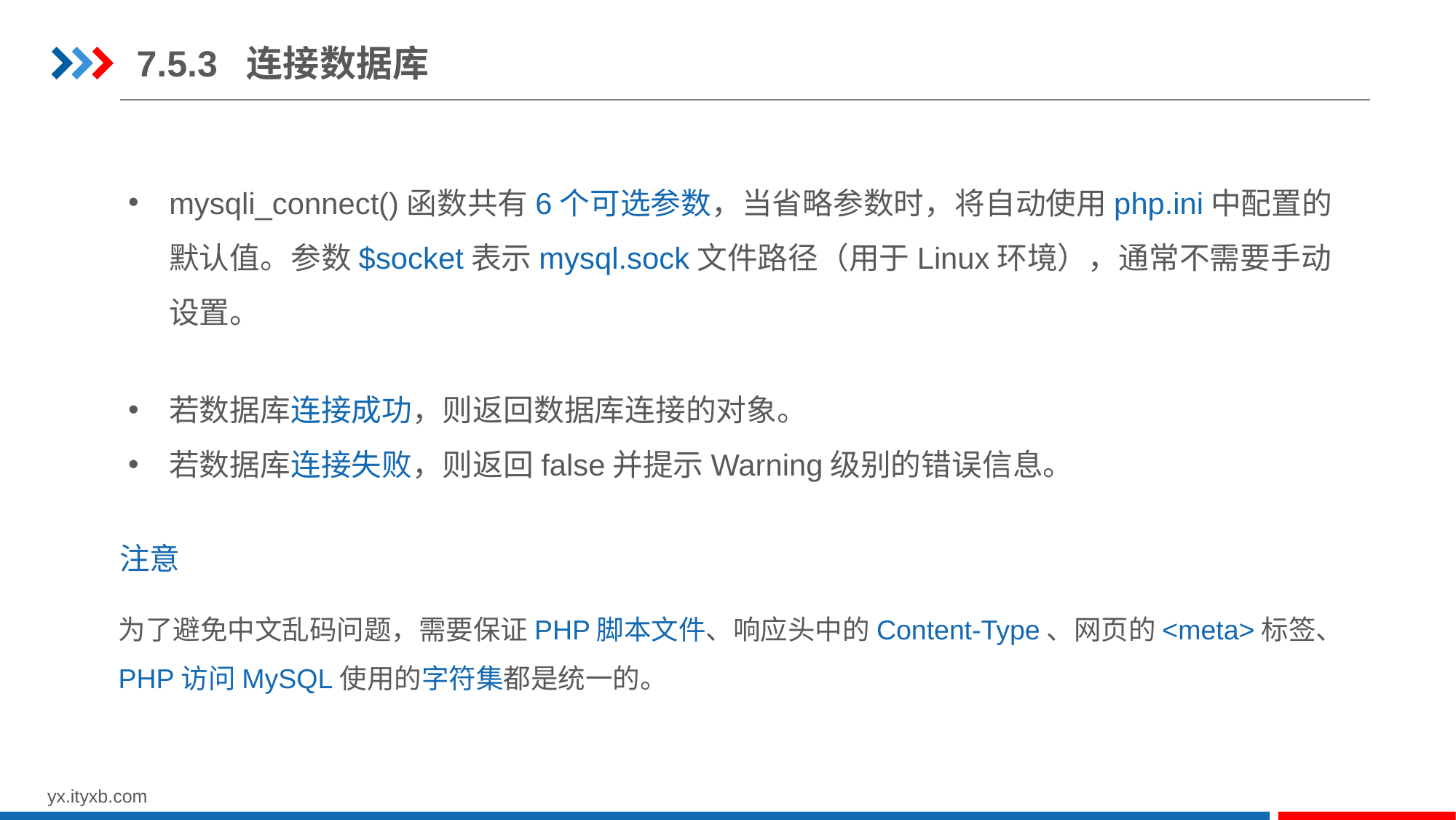

7.5.3  连接数据库
mysqli_connect()函数共有6个可选参数，当省略参数时，将自动使用php.ini中配置的默认值。参数$socket表示mysql.sock文件路径（用于Linux环境），通常不需要手动设置。

若数据库连接成功，则返回数据库连接的对象。
若数据库连接失败，则返回false并提示Warning级别的错误信息。
注意
为了避免中文乱码问题，需要保证PHP脚本文件、响应头中的Content-Type、网页的<meta>标签、PHP访问MySQL使用的字符集都是统一的。